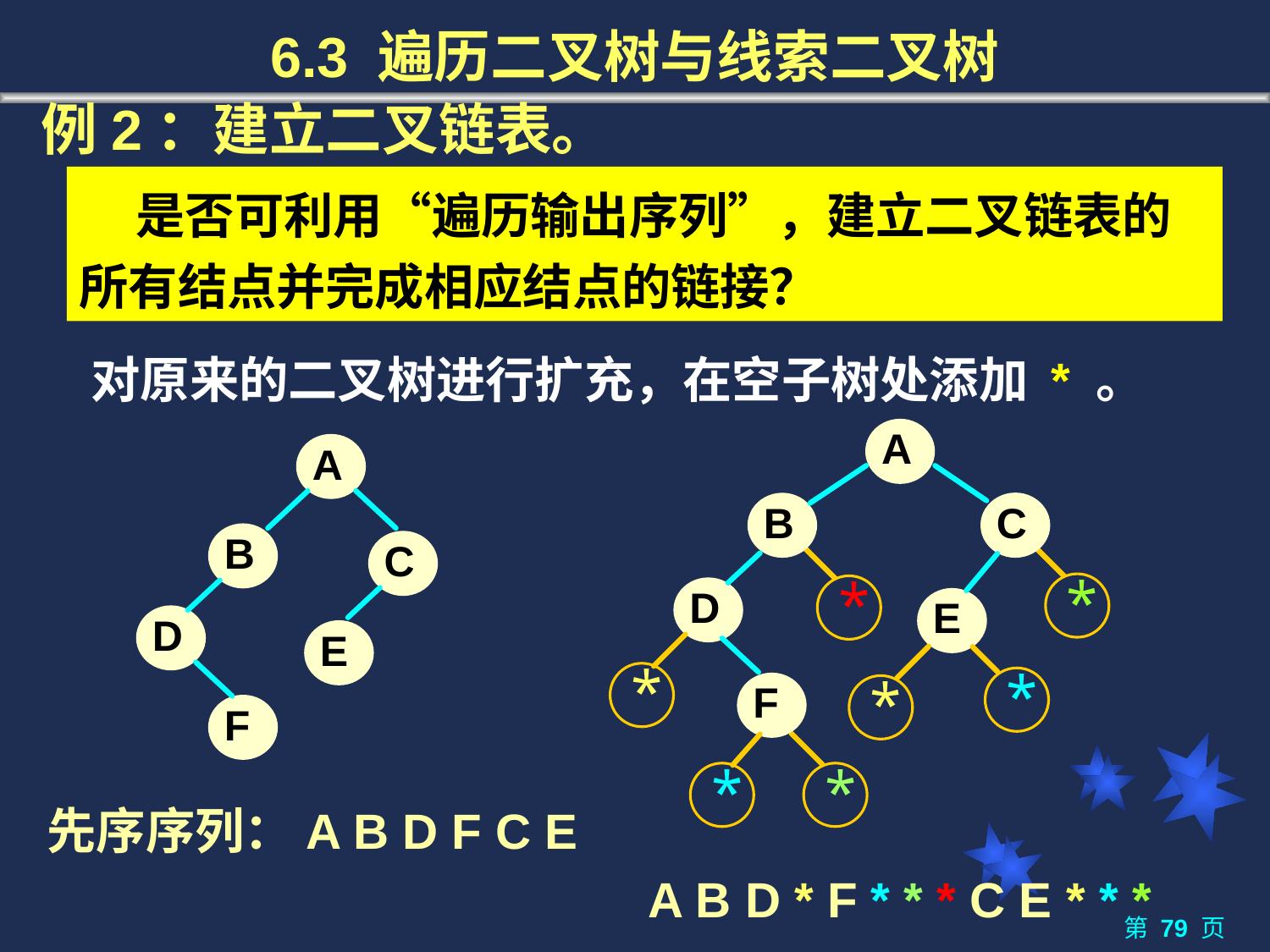

# 6.3 遍历二叉树与线索二叉树
例2：建立二叉链表。
    是否可利用“遍历输出序列”，建立二叉链表的所有结点并完成相应结点的链接？
对原来的二叉树进行扩充，在空子树处添加 * 。
 A

 B

 C

 D

 E

 F

 A

 B

 C

 D

 E

 F

*

*

*

*

*

*

*

先序序列：A B D F C E
A B D * F * * * C E * * *
第 79 页